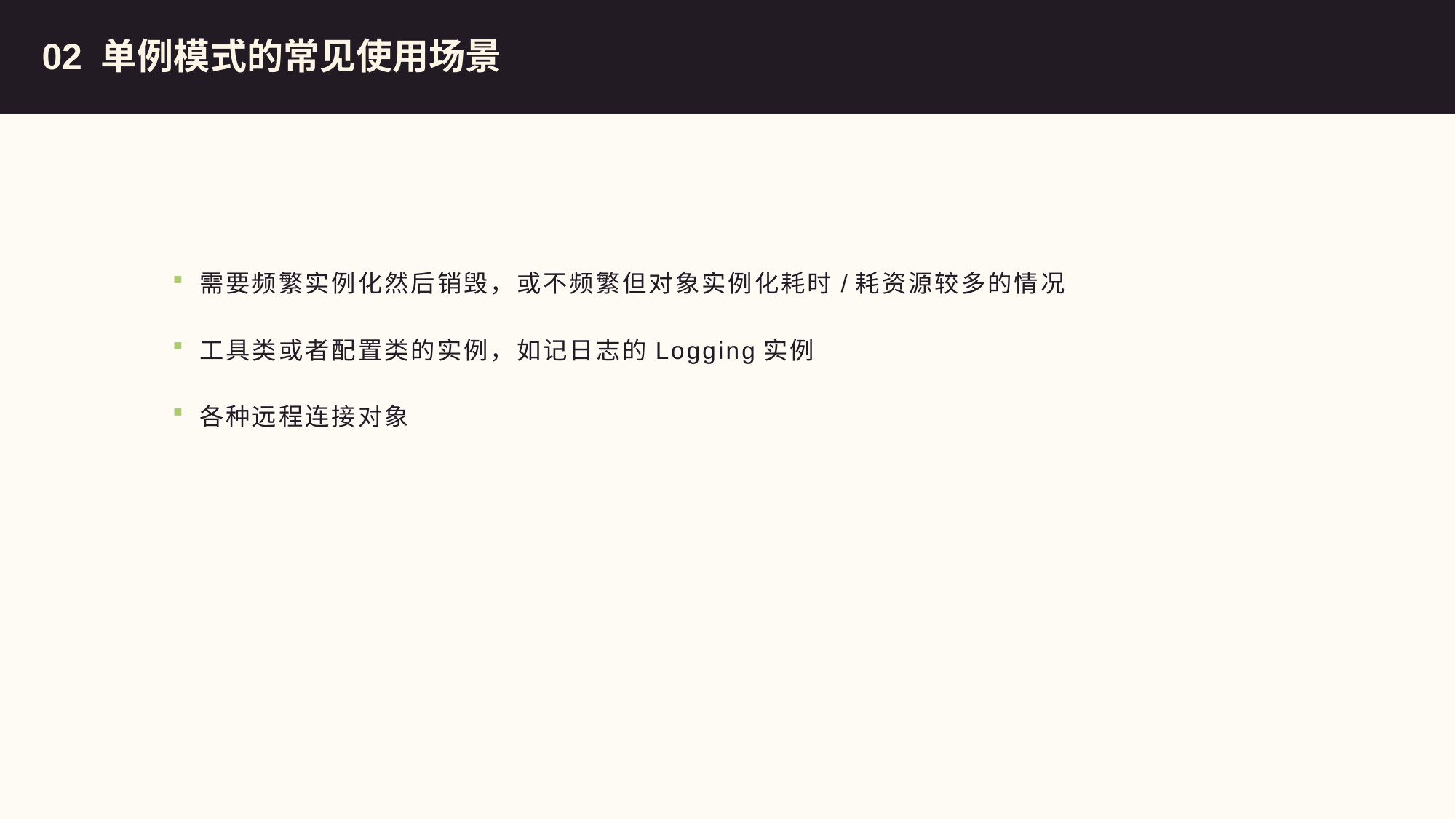

总结
02 单例模式的常见使用场景
需要频繁实例化然后销毁，或不频繁但对象实例化耗时/耗资源较多的情况
工具类或者配置类的实例，如记日志的Logging实例
各种远程连接对象